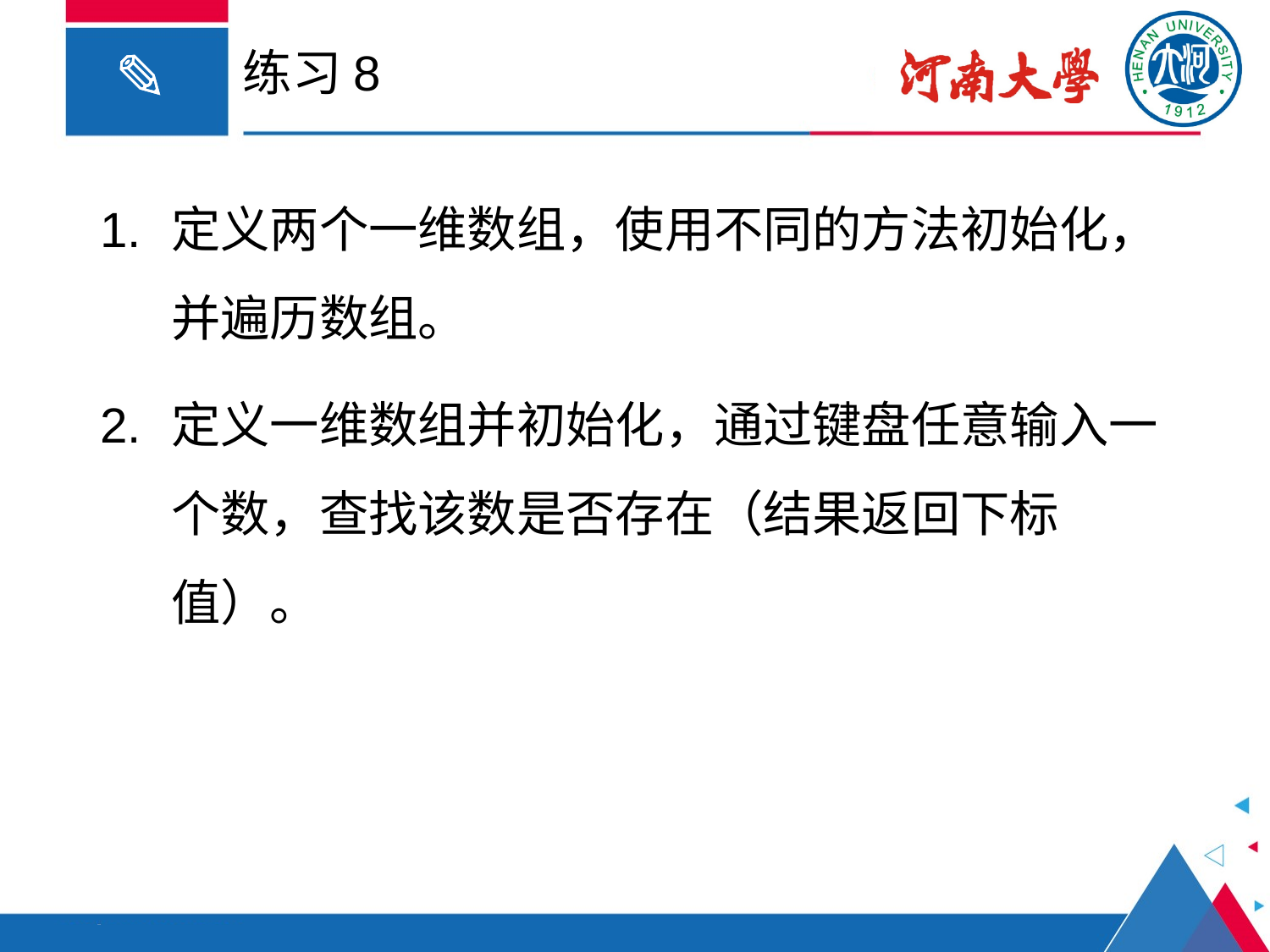

# 练习8
定义两个一维数组，使用不同的方法初始化，并遍历数组。
定义一维数组并初始化，通过键盘任意输入一个数，查找该数是否存在（结果返回下标值）。